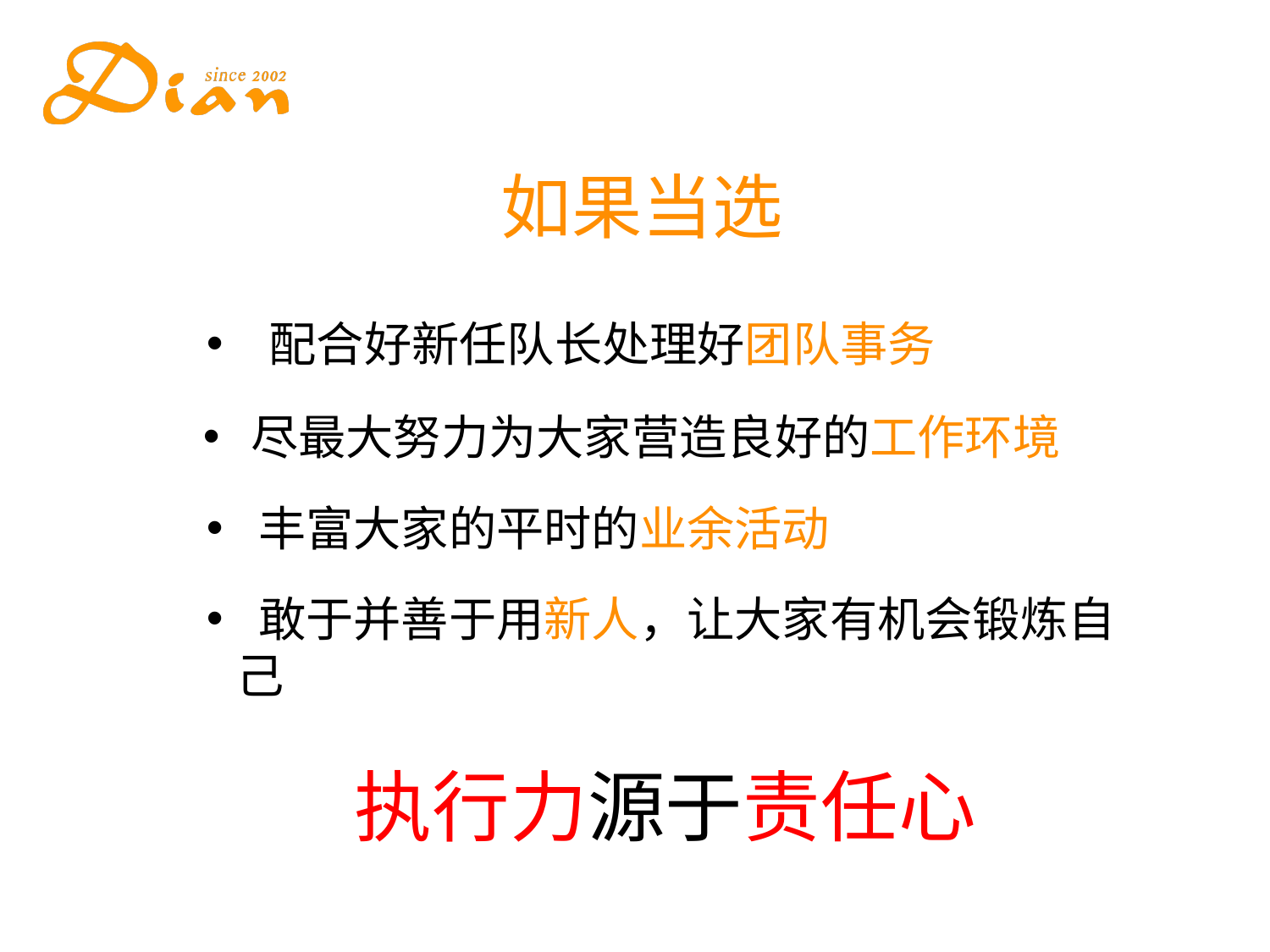

如果当选
  配合好新任队长处理好团队事务
尽最大努力为大家营造良好的工作环境
 丰富大家的平时的业余活动
 敢于并善于用新人，让大家有机会锻炼自己
执行力源于责任心